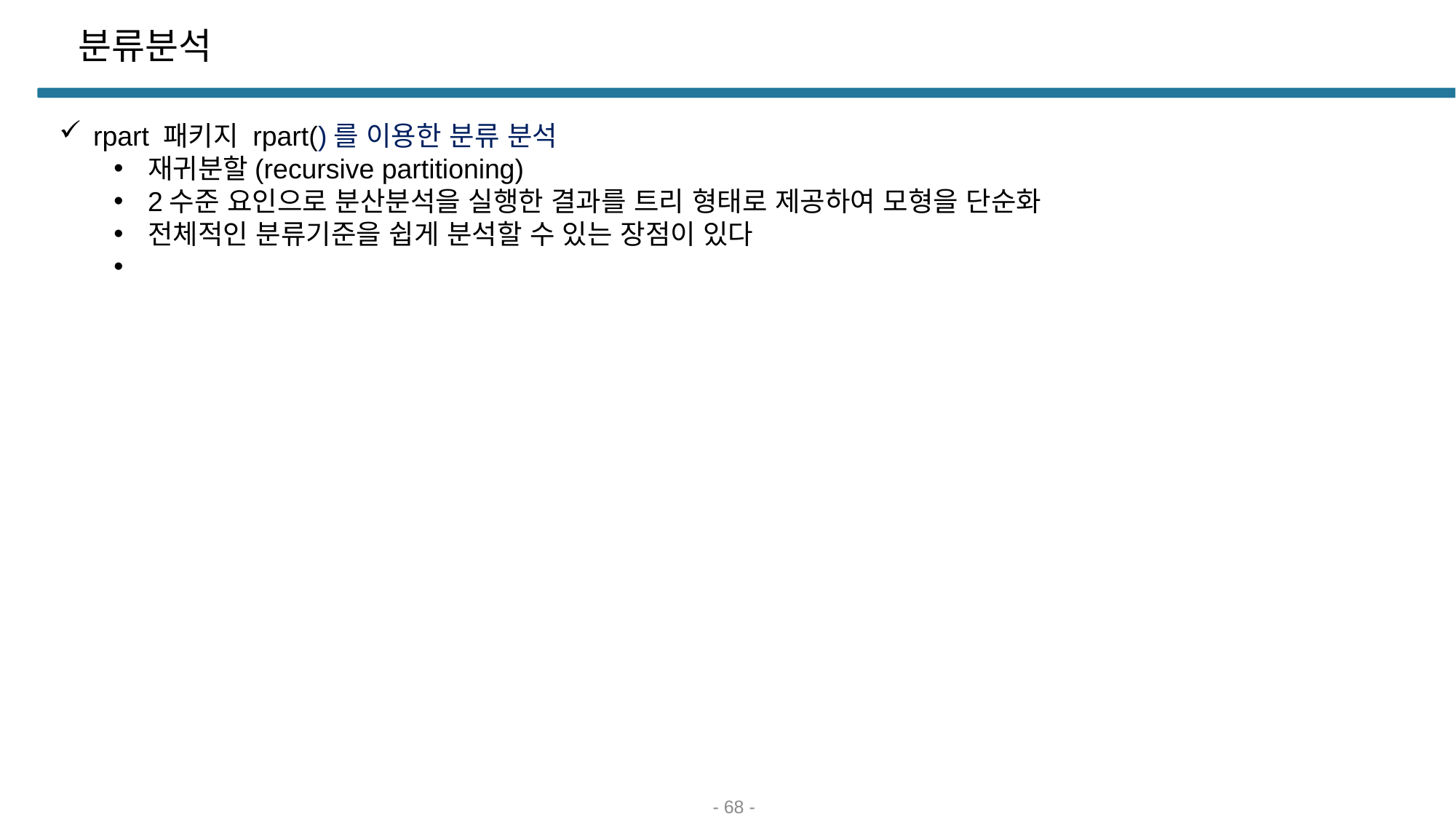

분류분석
#
rpart 패키지 rpart()를 이용한 분류 분석
재귀분할(recursive partitioning)
2수준 요인으로 분산분석을 실행한 결과를 트리 형태로 제공하여 모형을 단순화
전체적인 분류기준을 쉽게 분석할 수 있는 장점이 있다

- 68 -